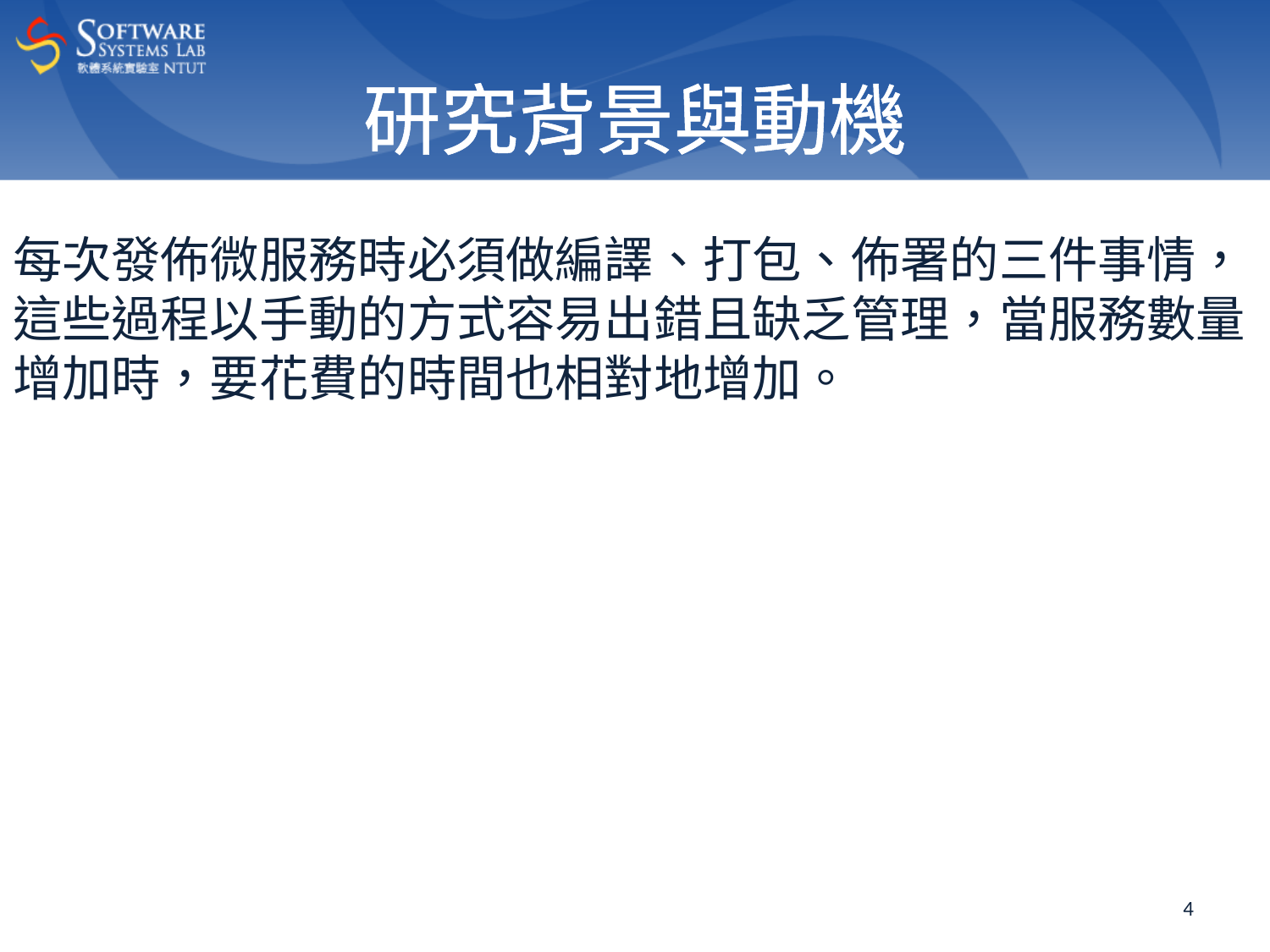

# 研究背景與動機
每次發佈微服務時必須做編譯、打包、佈署的三件事情，這些過程以手動的方式容易出錯且缺乏管理，當服務數量增加時，要花費的時間也相對地增加。
4